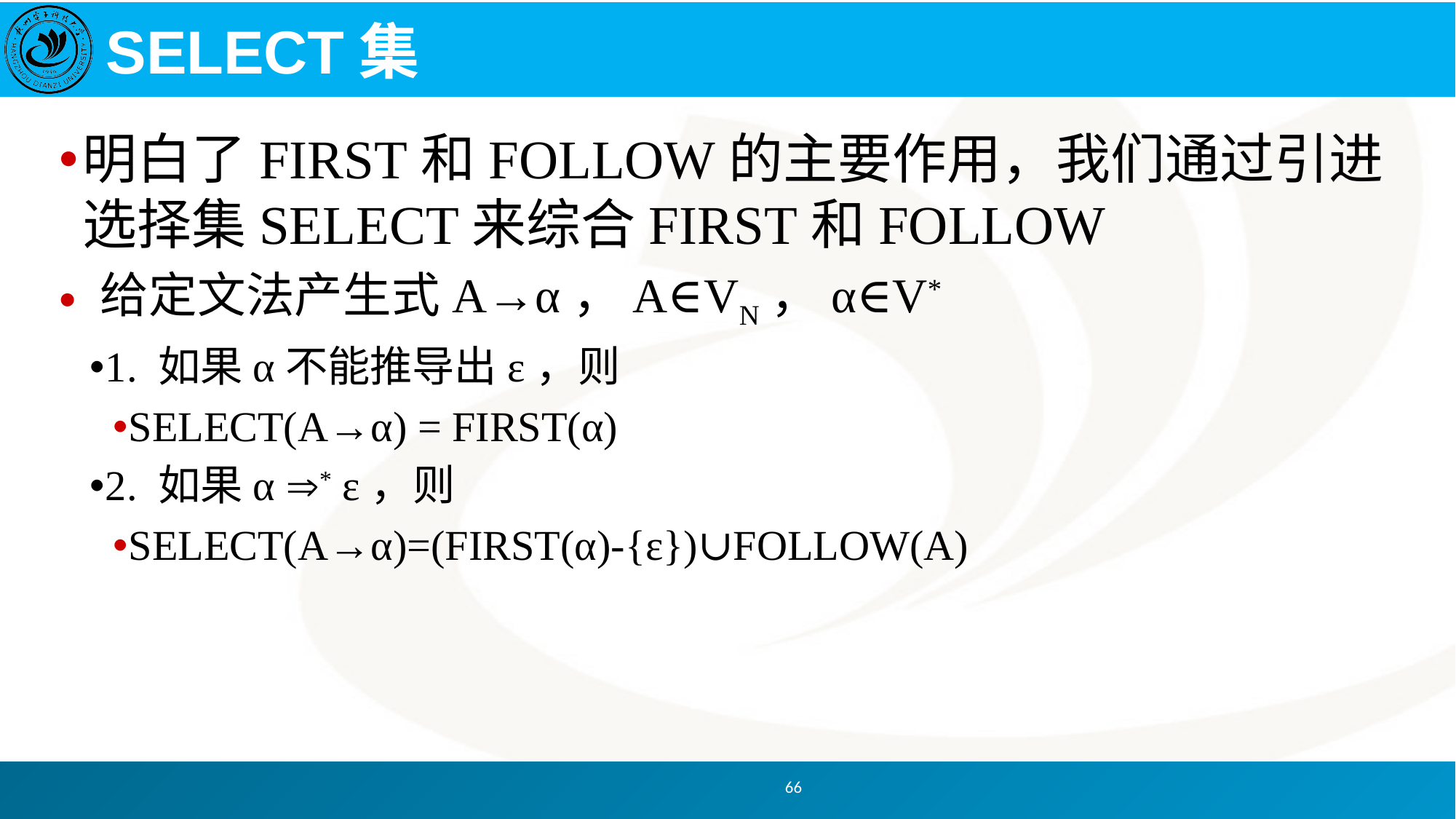

# SELECT集
明白了FIRST和FOLLOW的主要作用，我们通过引进选择集SELECT来综合FIRST和FOLLOW
给定文法产生式A→α，A∈VN，α∈V*
1. 如果α不能推导出ε，则
SELECT(A→α) = FIRST(α)
2. 如果α ⇒* ε，则
SELECT(A→α)=(FIRST(α)-{ε})∪FOLLOW(A)
66